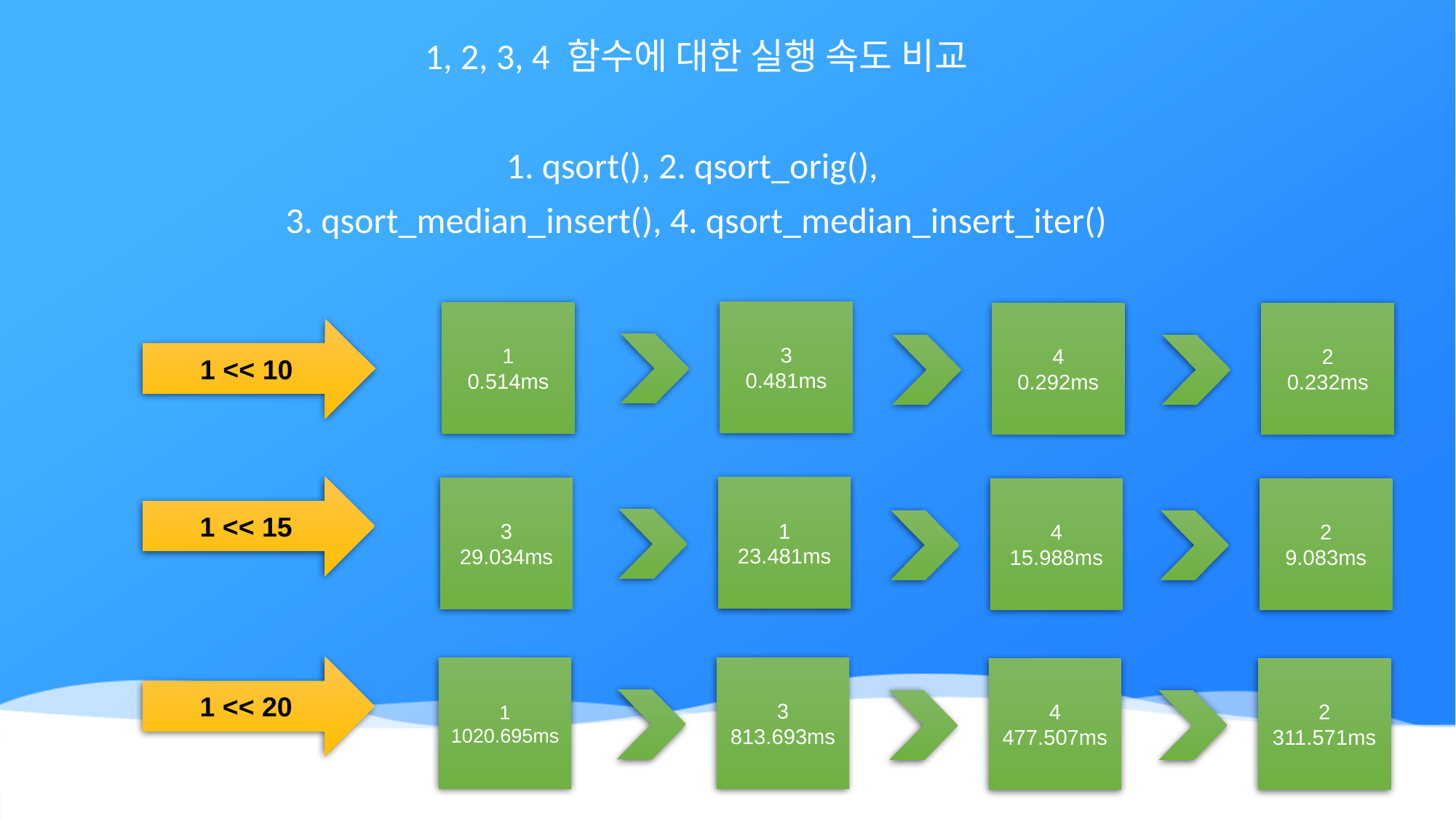

1, 2, 3, 4 함수에 대한 실행 속도 비교

1. qsort(), 2. qsort_orig(),
3. qsort_median_insert(), 4. qsort_median_insert_iter()
3
0.481ms
1
0.514ms
4
0.292ms
2
0.232ms
1 << 10

1 << 15
1
23.481ms
3
29.034ms
4
15.988ms
2
9.083ms

1 << 20
3
813.693ms
1
1020.695ms
4
477.507ms
2
311.571ms